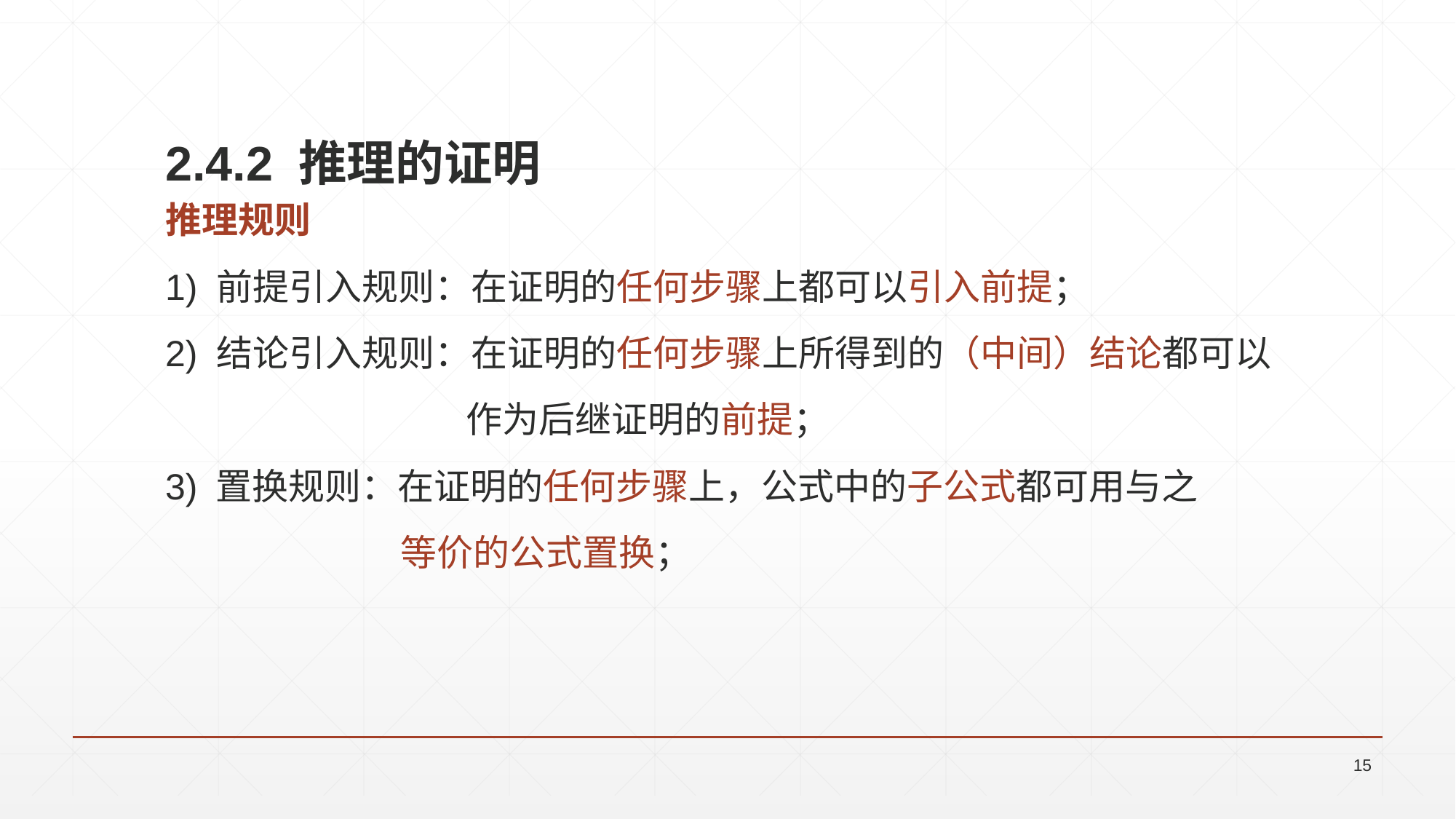

2.4.2 推理的证明
推理规则
1) 前提引入规则：在证明的任何步骤上都可以引入前提；
2) 结论引入规则：在证明的任何步骤上所得到的（中间）结论都可以
   		         作为后继证明的前提；
3) 置换规则：在证明的任何步骤上，公式中的子公式都可用与之
		 等价的公式置换；
15